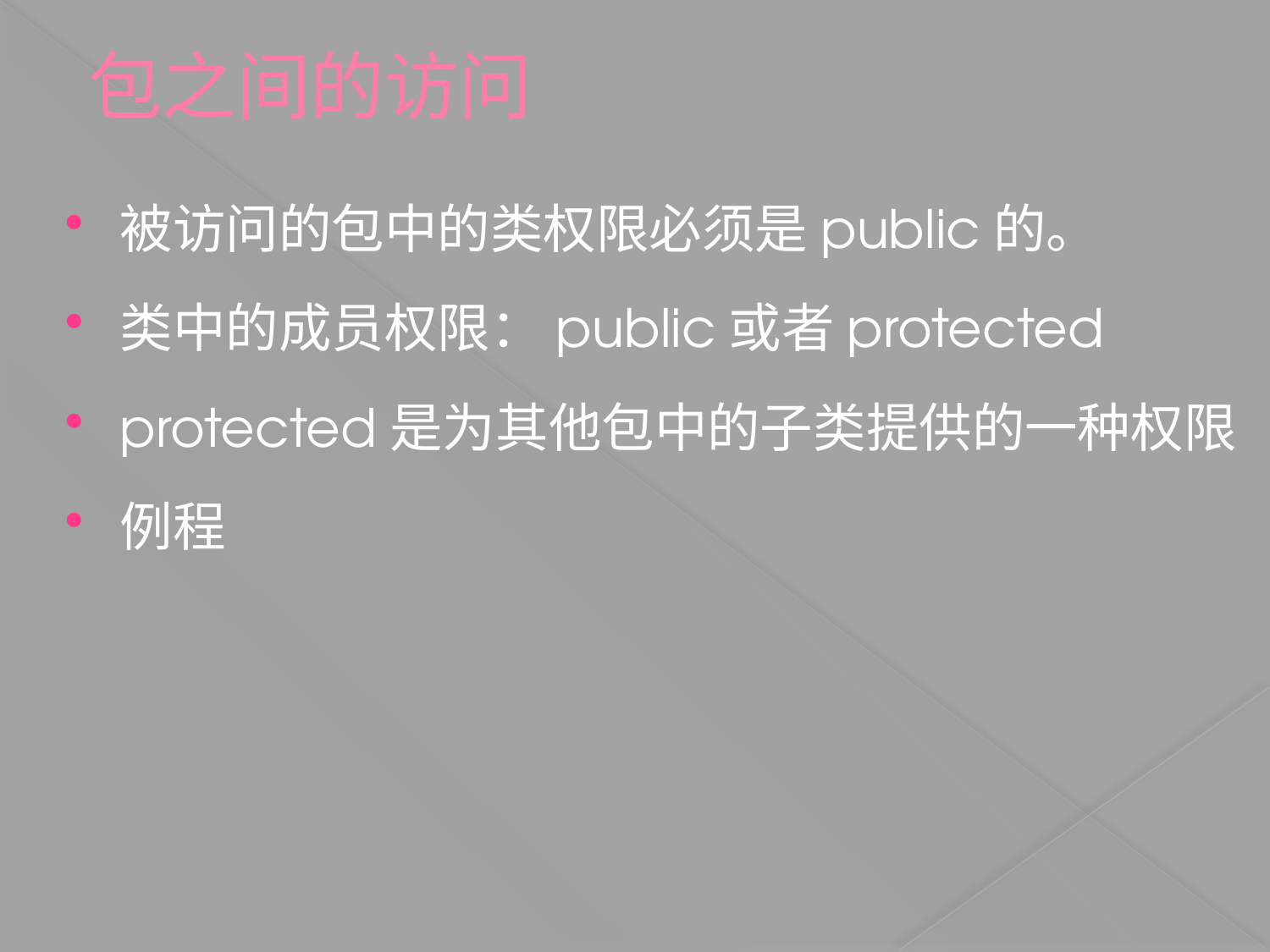

包之间的访问
被访问的包中的类权限必须是public的。
类中的成员权限：public或者protected
protected是为其他包中的子类提供的一种权限
例程